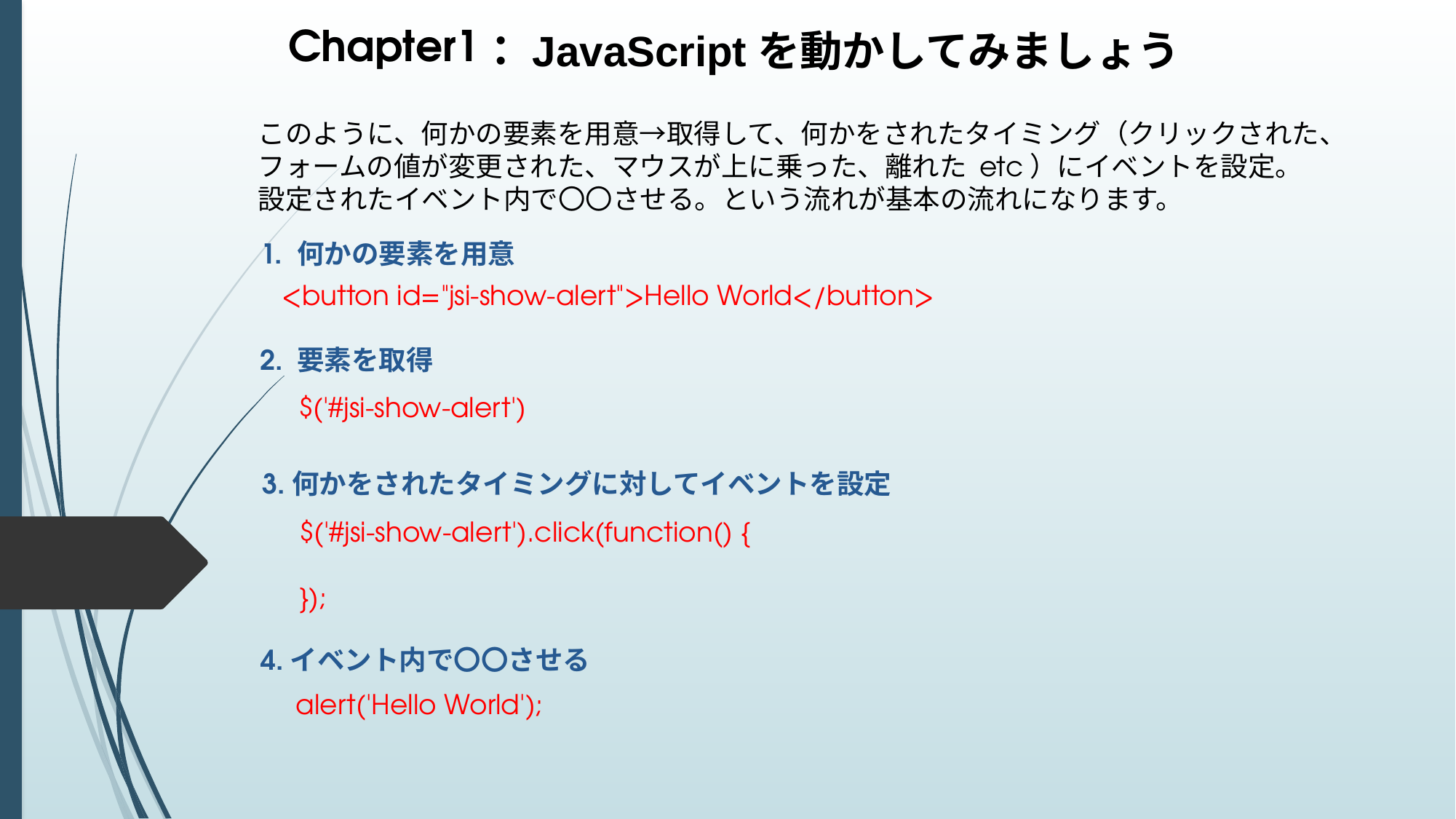

Chapter1
：JavaScriptを動かしてみましょう
このように、何かの要素を用意→取得して、何かをされたタイミング（クリックされた、
フォームの値が変更された、マウスが上に乗った、離れた etc）にイベントを設定。
設定されたイベント内で〇〇させる。という流れが基本の流れになります。
1. 何かの要素を用意
<button id="jsi-show-alert">Hello World</button>
2. 要素を取得
 $('#jsi-show-alert')
3.何かをされたタイミングに対してイベントを設定
 $('#jsi-show-alert').click(function() {

 });
4.イベント内で〇〇させる
 alert('Hello World');